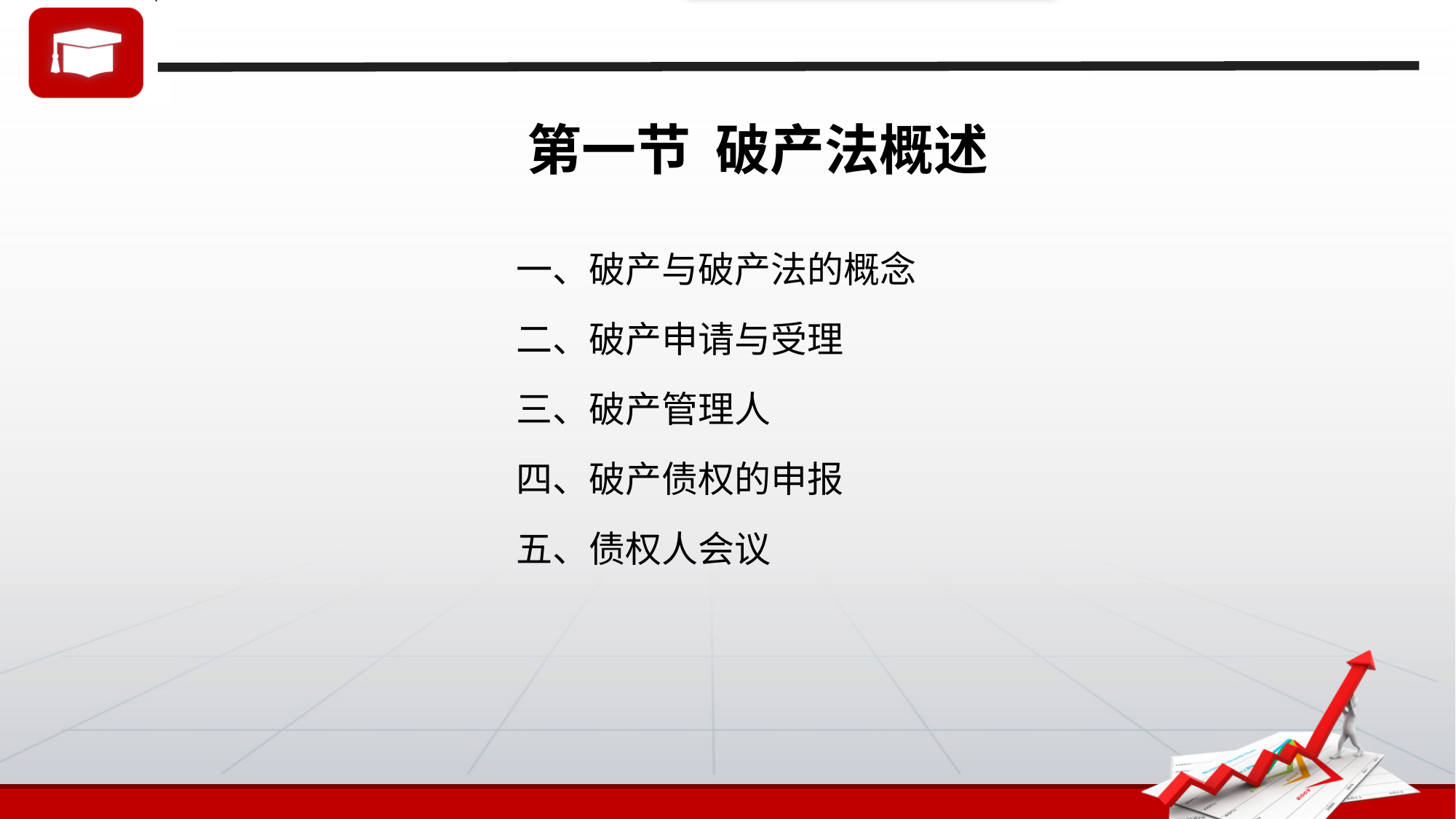

# 第一节  破产法概述
一、破产与破产法的概念
二、破产申请与受理
三、破产管理人
四、破产债权的申报
五、债权人会议